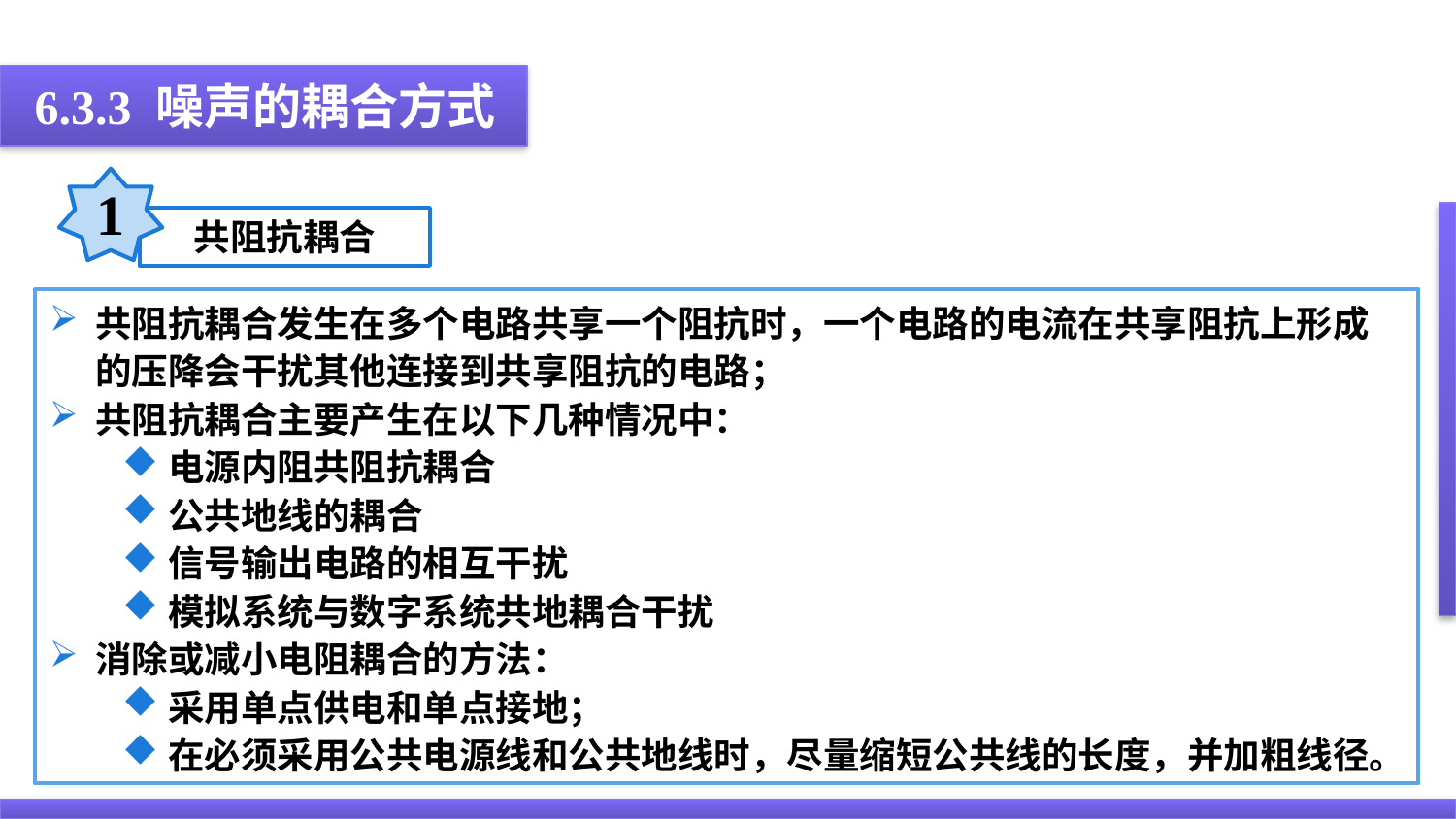

6.3.3 噪声的耦合方式
1
共阻抗耦合
共阻抗耦合发生在多个电路共享一个阻抗时，一个电路的电流在共享阻抗上形成的压降会干扰其他连接到共享阻抗的电路；
共阻抗耦合主要产生在以下几种情况中：
电源内阻共阻抗耦合
公共地线的耦合
信号输出电路的相互干扰
模拟系统与数字系统共地耦合干扰
消除或减小电阻耦合的方法：
采用单点供电和单点接地；
在必须采用公共电源线和公共地线时，尽量缩短公共线的长度，并加粗线径。